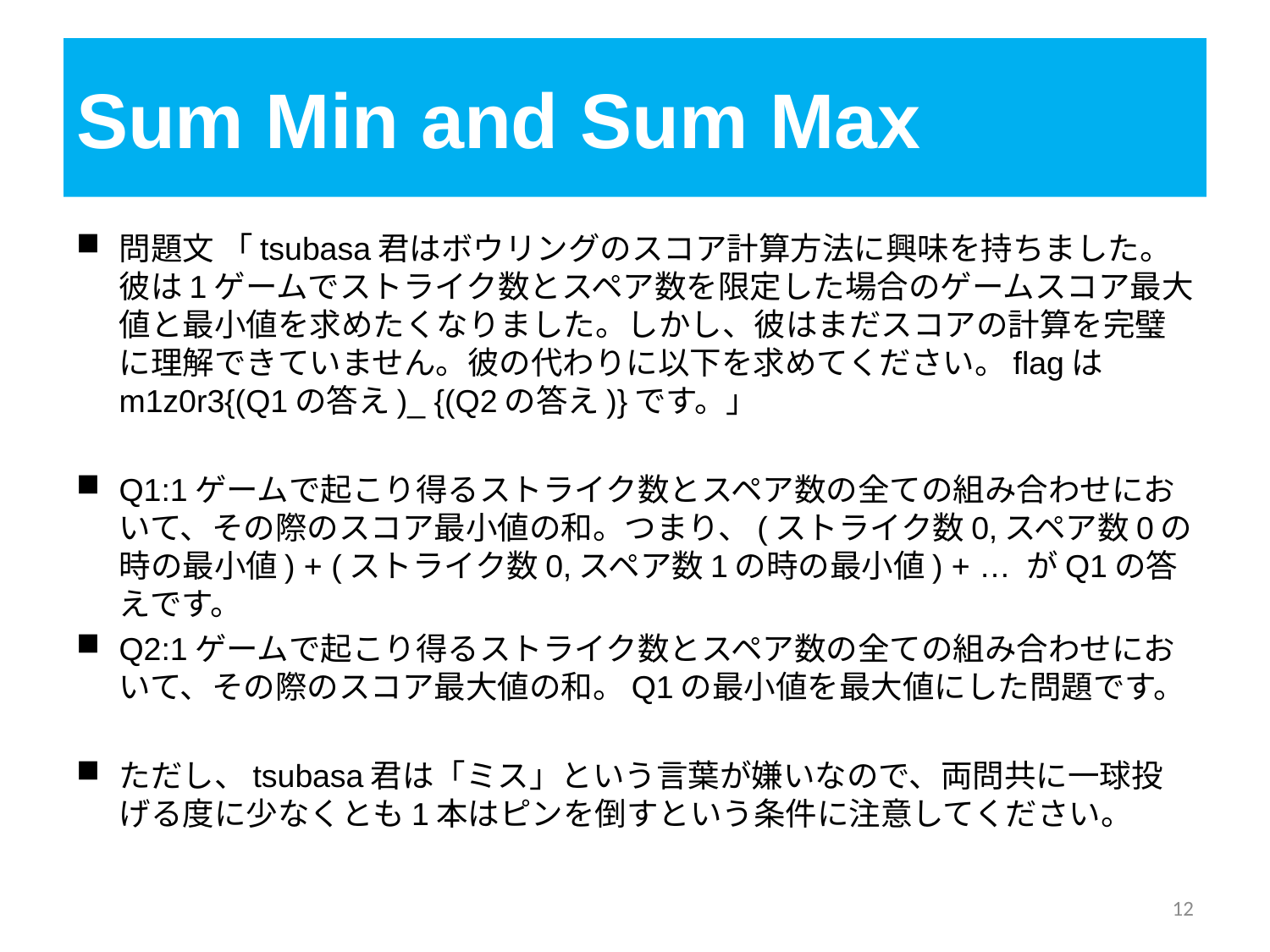

# Sum Min and Sum Max
問題文 「tsubasa君はボウリングのスコア計算方法に興味を持ちました。彼は1ゲームでストライク数とスペア数を限定した場合のゲームスコア最大値と最小値を求めたくなりました。しかし、彼はまだスコアの計算を完璧に理解できていません。彼の代わりに以下を求めてください。flagはm1z0r3{(Q1の答え)_ {(Q2の答え)}です。」

Q1:1ゲームで起こり得るストライク数とスペア数の全ての組み合わせにおいて、その際のスコア最小値の和。つまり、(ストライク数0,スペア数0の時の最小値) + (ストライク数0,スペア数1の時の最小値) + … がQ1の答えです。
Q2:1ゲームで起こり得るストライク数とスペア数の全ての組み合わせにおいて、その際のスコア最大値の和。Q1の最小値を最大値にした問題です。

ただし、tsubasa君は「ミス」という言葉が嫌いなので、両問共に一球投げる度に少なくとも1本はピンを倒すという条件に注意してください。
12